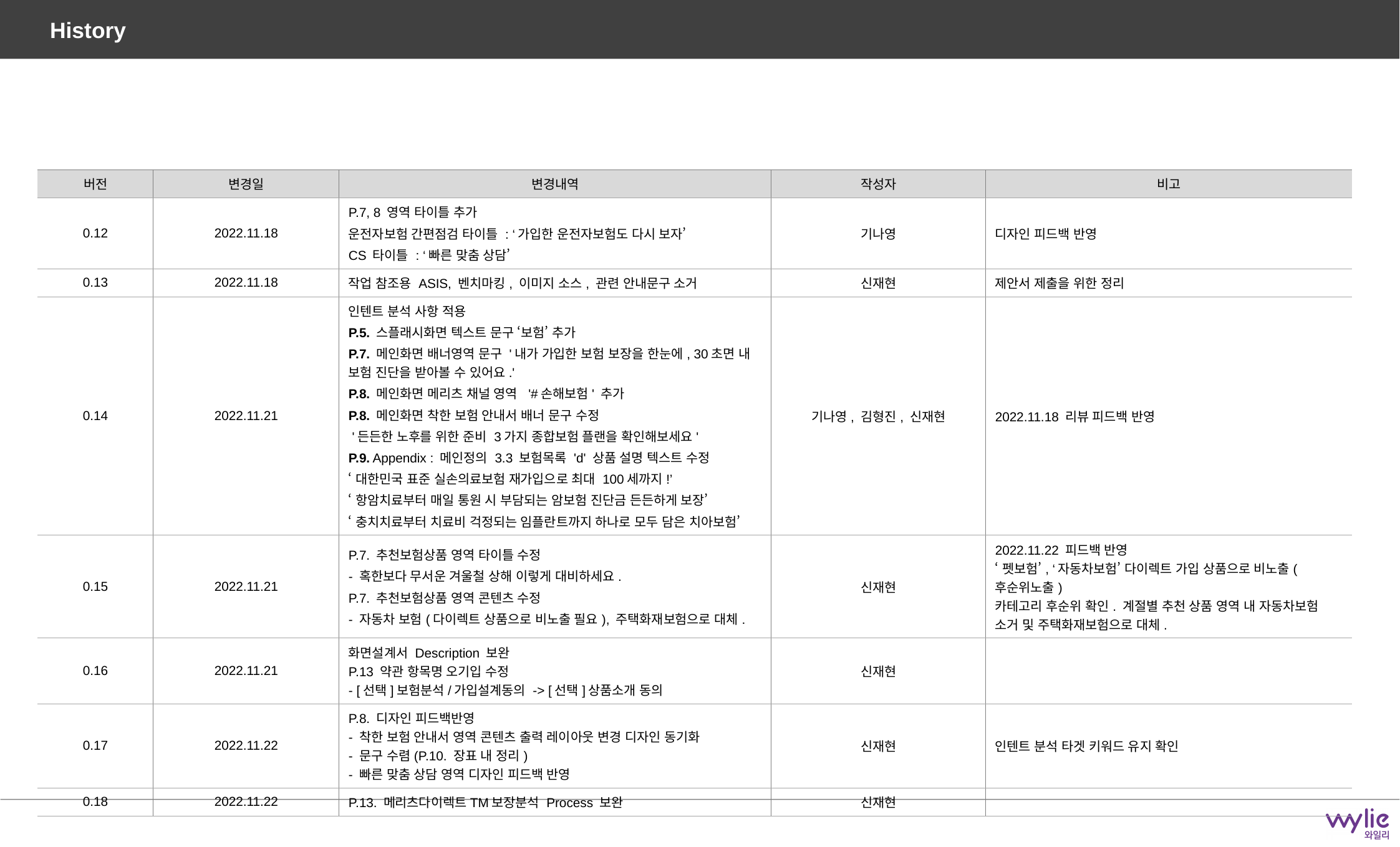

# History
| 버전 | 변경일 | 변경내역 | 작성자 | 비고 |
| --- | --- | --- | --- | --- |
| 0.12 | 2022.11.18 | P.7, 8 영역 타이틀 추가 운전자보험 간편점검 타이틀 : ‘가입한 운전자보험도 다시 보자’ CS 타이틀 : ‘빠른 맞춤 상담’ | 기나영 | 디자인 피드백 반영 |
| 0.13 | 2022.11.18 | 작업 참조용 ASIS, 벤치마킹, 이미지 소스, 관련 안내문구 소거 | 신재현 | 제안서 제출을 위한 정리 |
| 0.14 | 2022.11.21 | 인텐트 분석 사항 적용 P.5. 스플래시화면 텍스트 문구 ‘보험’ 추가 P.7. 메인화면 배너영역 문구 '내가 가입한 보험 보장을 한눈에, 30초면 내 보험 진단을 받아볼 수 있어요.' P.8. 메인화면 메리츠 채널 영역 '#손해보험' 추가 P.8. 메인화면 착한 보험 안내서 배너 문구 수정 '든든한 노후를 위한 준비 3가지 종합보험 플랜을 확인해보세요' P.9. Appendix : 메인정의 3.3 보험목록 'd' 상품 설명 텍스트 수정 ‘대한민국 표준 실손의료보험 재가입으로 최대 100세까지!’ ‘항암치료부터 매일 통원 시 부담되는 암보험 진단금 든든하게 보장’ ‘충치치료부터 치료비 걱정되는 임플란트까지 하나로 모두 담은 치아보험’ | 기나영, 김형진, 신재현 | 2022.11.18 리뷰 피드백 반영 |
| 0.15 | 2022.11.21 | P.7. 추천보험상품 영역 타이틀 수정 - 혹한보다 무서운 겨울철 상해 이렇게 대비하세요. P.7. 추천보험상품 영역 콘텐츠 수정 - 자동차 보험(다이렉트 상품으로 비노출 필요), 주택화재보험으로 대체. | 신재현 | 2022.11.22 피드백 반영 ‘펫보험’, ‘자동차보험’ 다이렉트 가입 상품으로 비노출(후순위노출) 카테고리 후순위 확인. 계절별 추천 상품 영역 내 자동차보험 소거 및 주택화재보험으로 대체. |
| 0.16 | 2022.11.21 | 화면설계서 Description 보완 P.13 약관 항목명 오기입 수정 - [선택]보험분석/가입설계동의 -> [선택]상품소개 동의 | 신재현 |  |
| 0.17 | 2022.11.22 | P.8. 디자인 피드백반영 - 착한 보험 안내서 영역 콘텐츠 출력 레이아웃 변경 디자인 동기화 - 문구 수렴(P.10. 장표 내 정리) - 빠른 맞춤 상담 영역 디자인 피드백 반영 | 신재현 | 인텐트 분석 타겟 키워드 유지 확인 |
| 0.18 | 2022.11.22 | P.13. 메리츠다이렉트TM보장분석 Process 보완 | 신재현 |  |